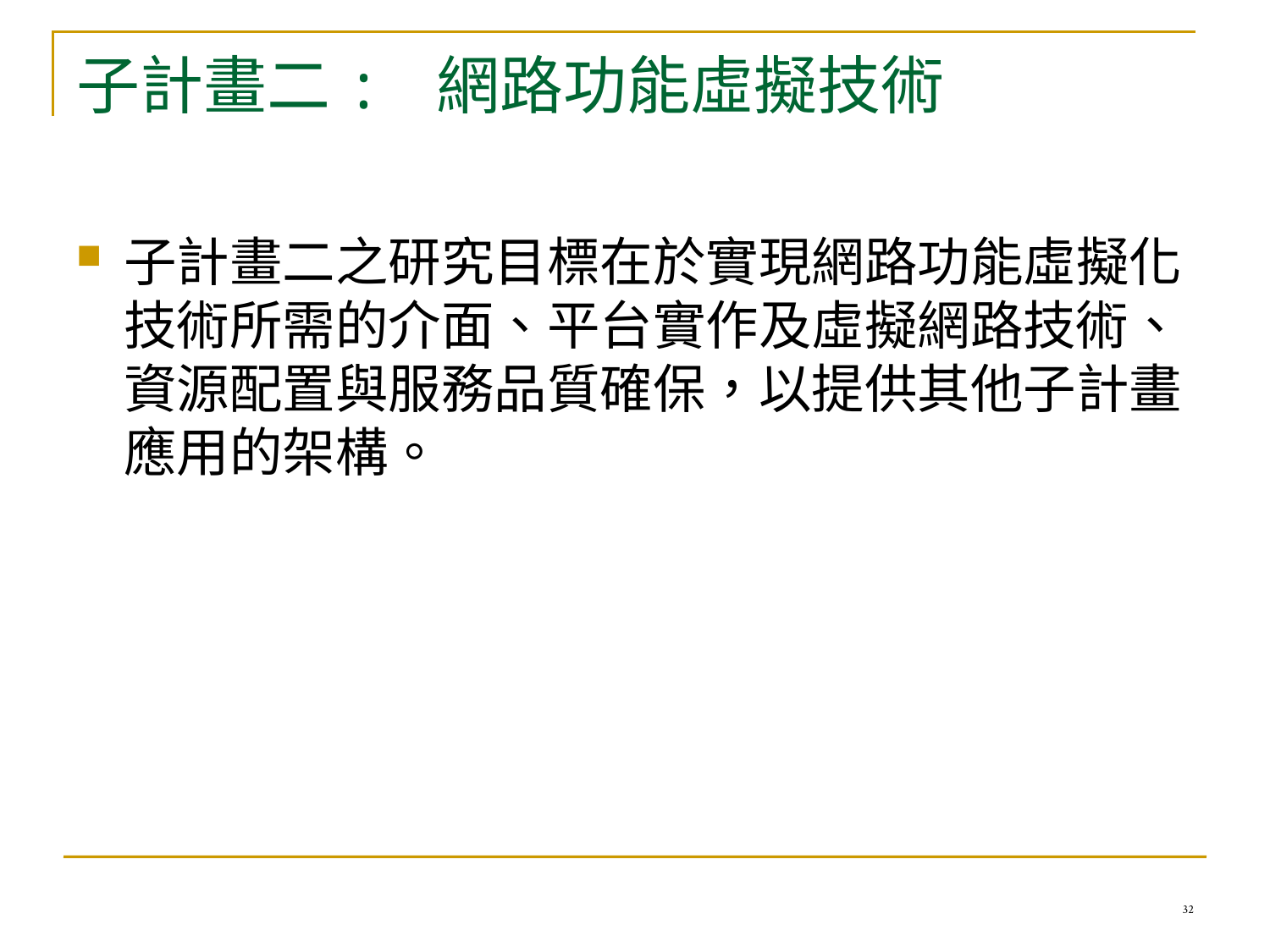

# 子計畫二: 網路功能虛擬技術
子計畫二之研究目標在於實現網路功能虛擬化技術所需的介面、平台實作及虛擬網路技術、資源配置與服務品質確保，以提供其他子計畫應用的架構。
32